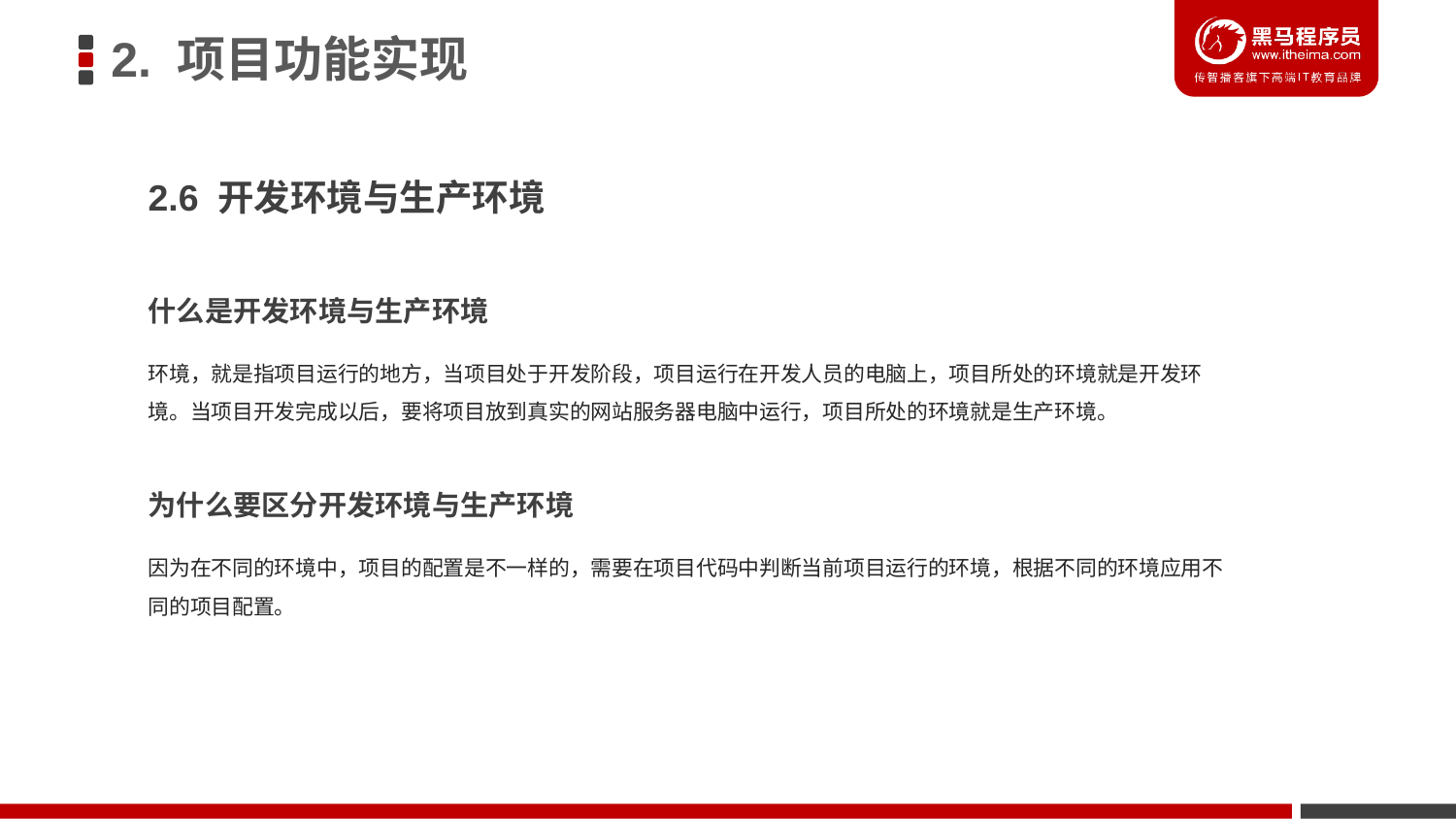

2. 项目功能实现
2.6 开发环境与生产环境
什么是开发环境与生产环境
环境，就是指项目运行的地方，当项目处于开发阶段，项目运行在开发人员的电脑上，项目所处的环境就是开发环境。当项目开发完成以后，要将项目放到真实的网站服务器电脑中运行，项目所处的环境就是生产环境。
为什么要区分开发环境与生产环境
因为在不同的环境中，项目的配置是不一样的，需要在项目代码中判断当前项目运行的环境，根据不同的环境应用不同的项目配置。